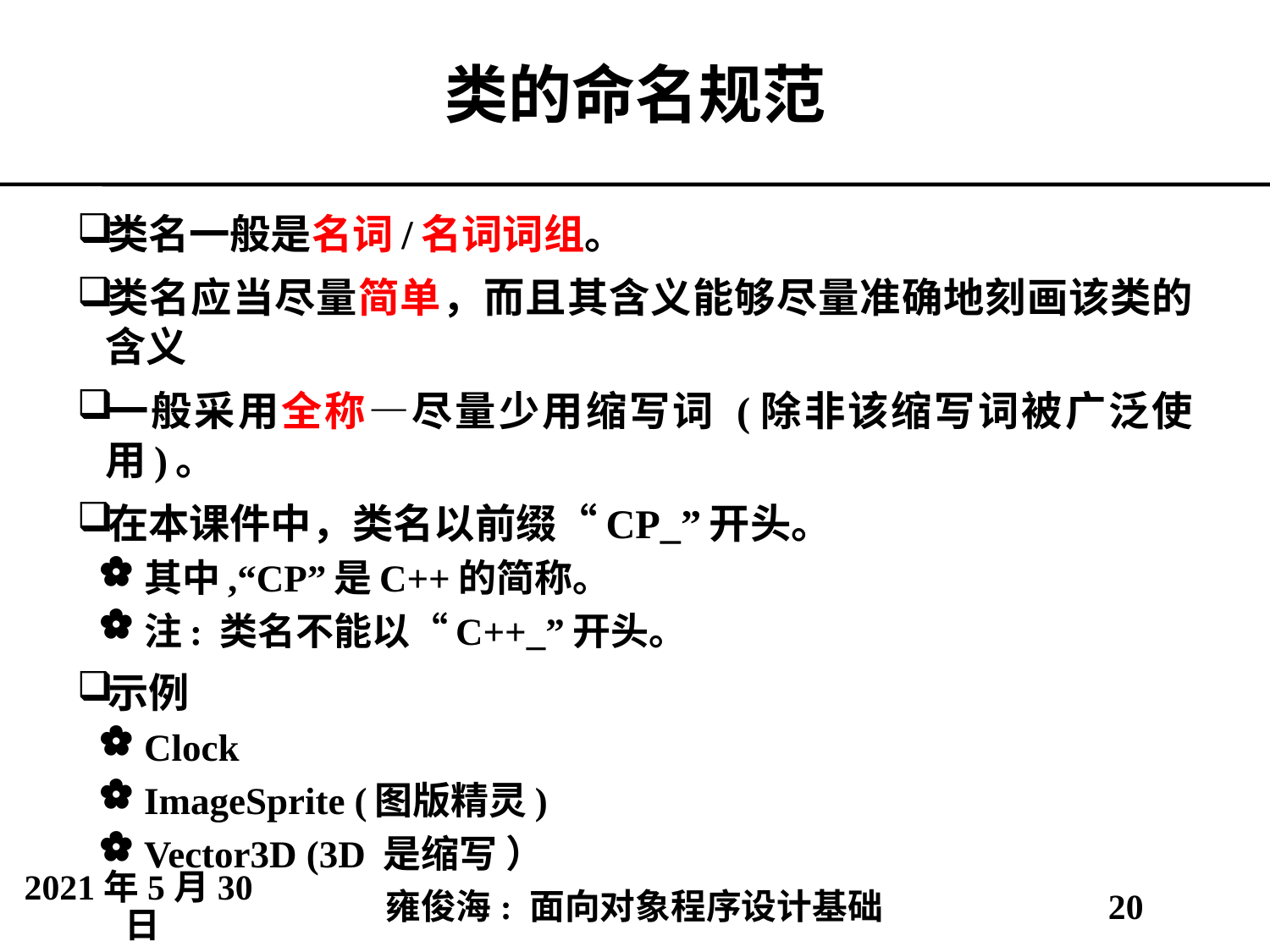

# 类的命名规范

类名一般是名词/名词词组。
类名应当尽量简单，而且其含义能够尽量准确地刻画该类的含义
一般采用全称—尽量少用缩写词 (除非该缩写词被广泛使用)。
在本课件中，类名以前缀“CP_”开头。
其中,“CP”是C++的简称。
注: 类名不能以“C++_”开头。
示例
Clock
ImageSprite (图版精灵)
Vector3D (3D 是缩写 ）
2021年5月30日
雍俊海: 面向对象程序设计基础
20